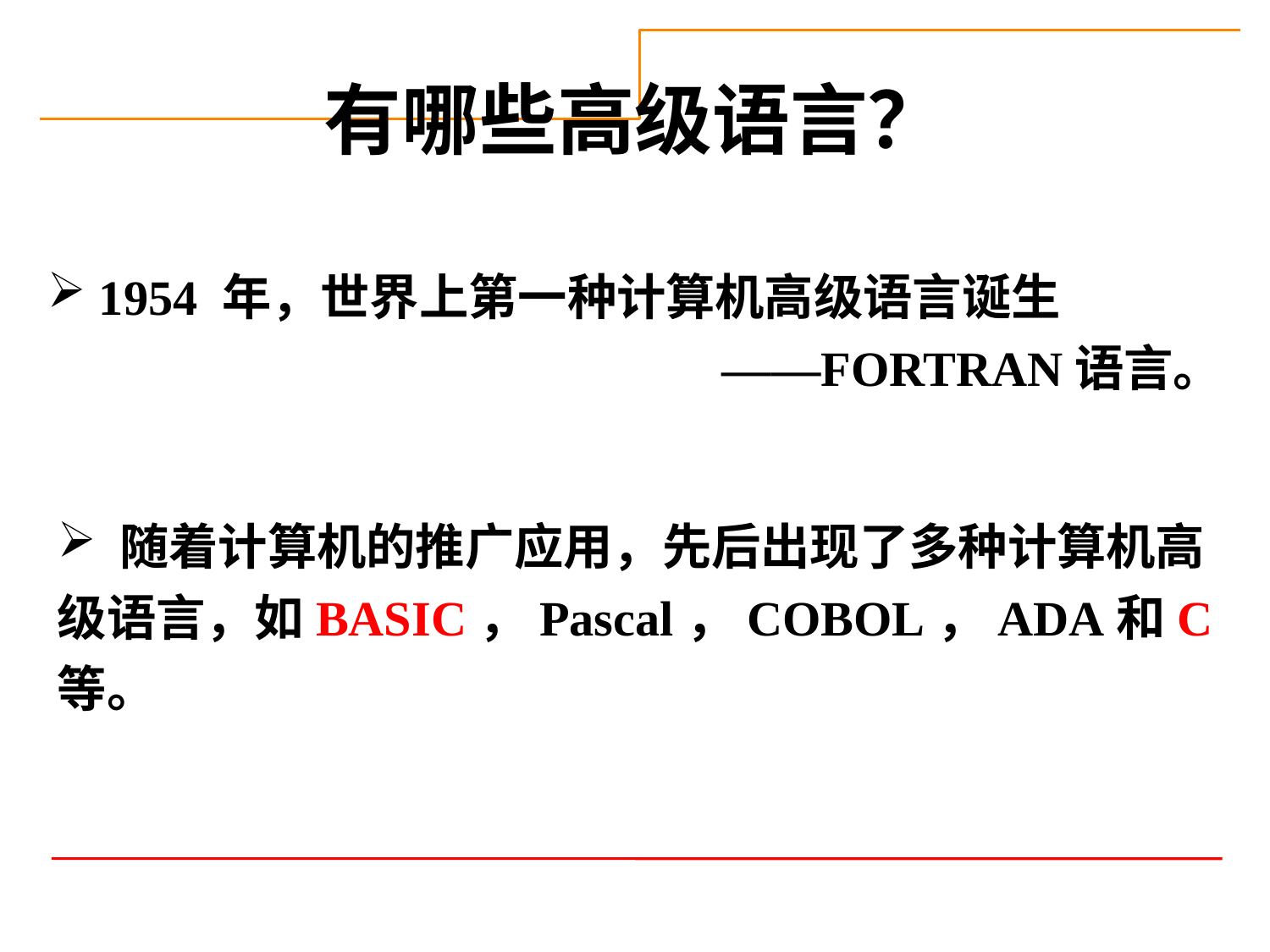

# 有哪些高级语言？
 1954 年，世界上第一种计算机高级语言诞生
                                                       ——FORTRAN语言。
 随着计算机的推广应用，先后出现了多种计算机高级语言，如BASIC，Pascal，COBOL，ADA和C等。